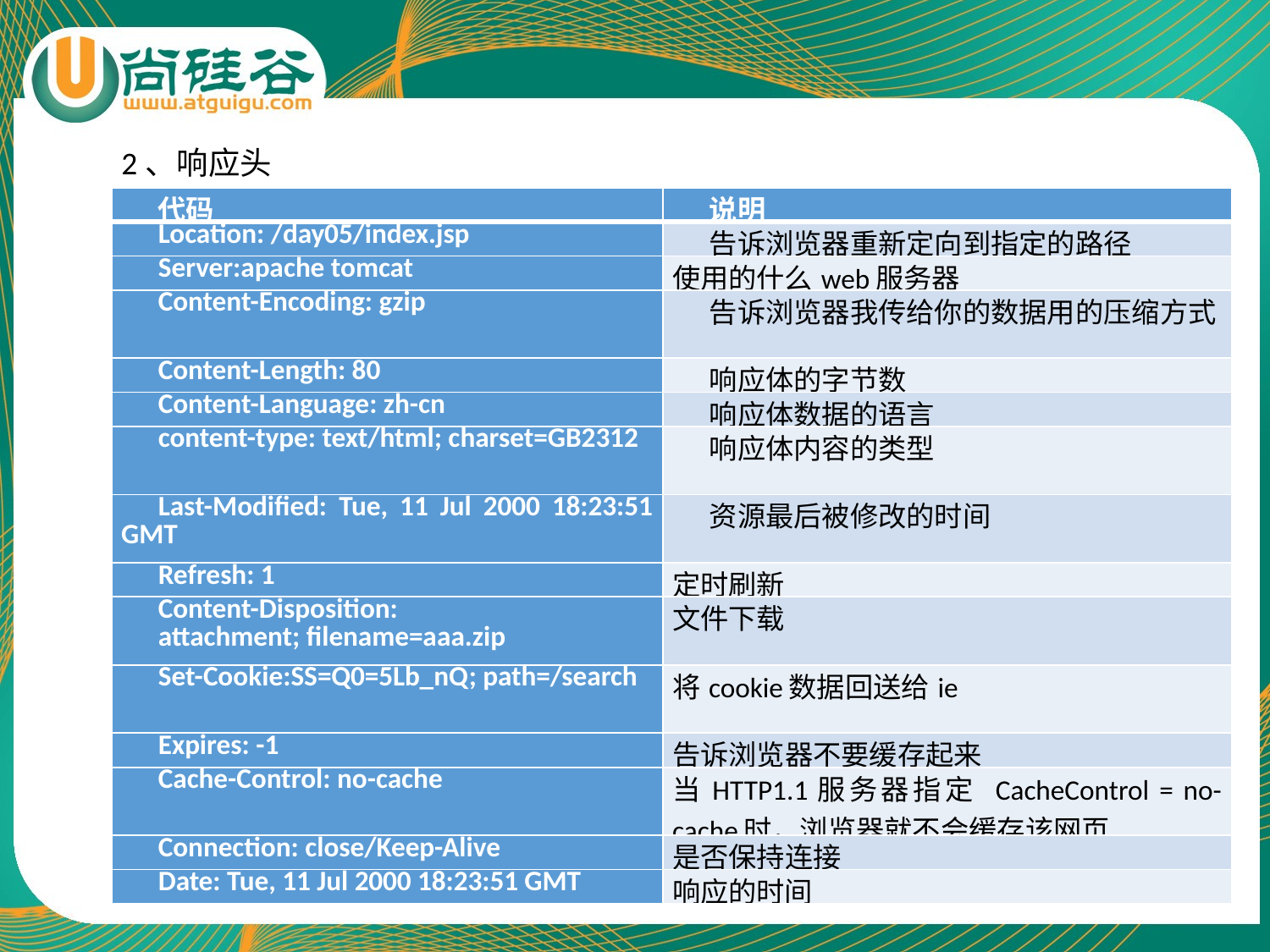

2、响应头
| 代码 | 说明 |
| --- | --- |
| Location: /day05/index.jsp | 告诉浏览器重新定向到指定的路径 |
| Server:apache tomcat | 使用的什么web服务器 |
| Content-Encoding: gzip | 告诉浏览器我传给你的数据用的压缩方式 |
| Content-Length: 80 | 响应体的字节数 |
| Content-Language: zh-cn | 响应体数据的语言 |
| content-type: text/html; charset=GB2312 | 响应体内容的类型 |
| Last-Modified: Tue, 11 Jul 2000 18:23:51 GMT | 资源最后被修改的时间 |
| Refresh: 1 | 定时刷新 |
| Content-Disposition: attachment; filename=aaa.zip | 文件下载 |
| Set-Cookie:SS=Q0=5Lb\_nQ; path=/search | 将cookie数据回送给ie |
| Expires: -1 | 告诉浏览器不要缓存起来 |
| Cache-Control: no-cache | 当HTTP1.1服务器指定 CacheControl = no-cache时，浏览器就不会缓存该网页 |
| Connection: close/Keep-Alive | 是否保持连接 |
| Date: Tue, 11 Jul 2000 18:23:51 GMT | 响应的时间 |